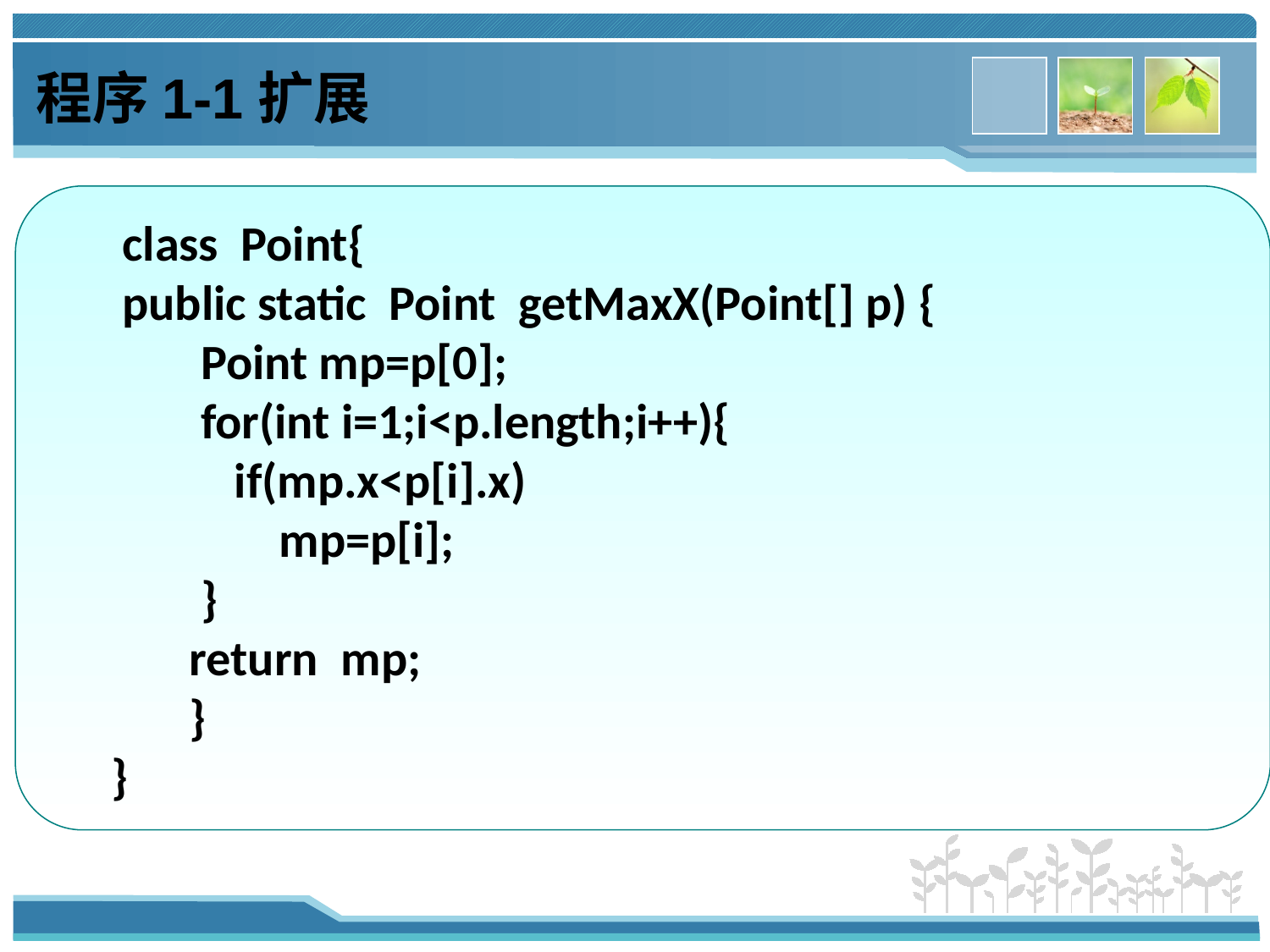

程序1-1扩展
 class  Point{
 public static  Point  getMaxX(Point[] p) {
        Point mp=p[0];
        for(int i=1;i<p.length;i++){
           if(mp.x<p[i].x)
               mp=p[i];
        }
       return  mp;
       }
}